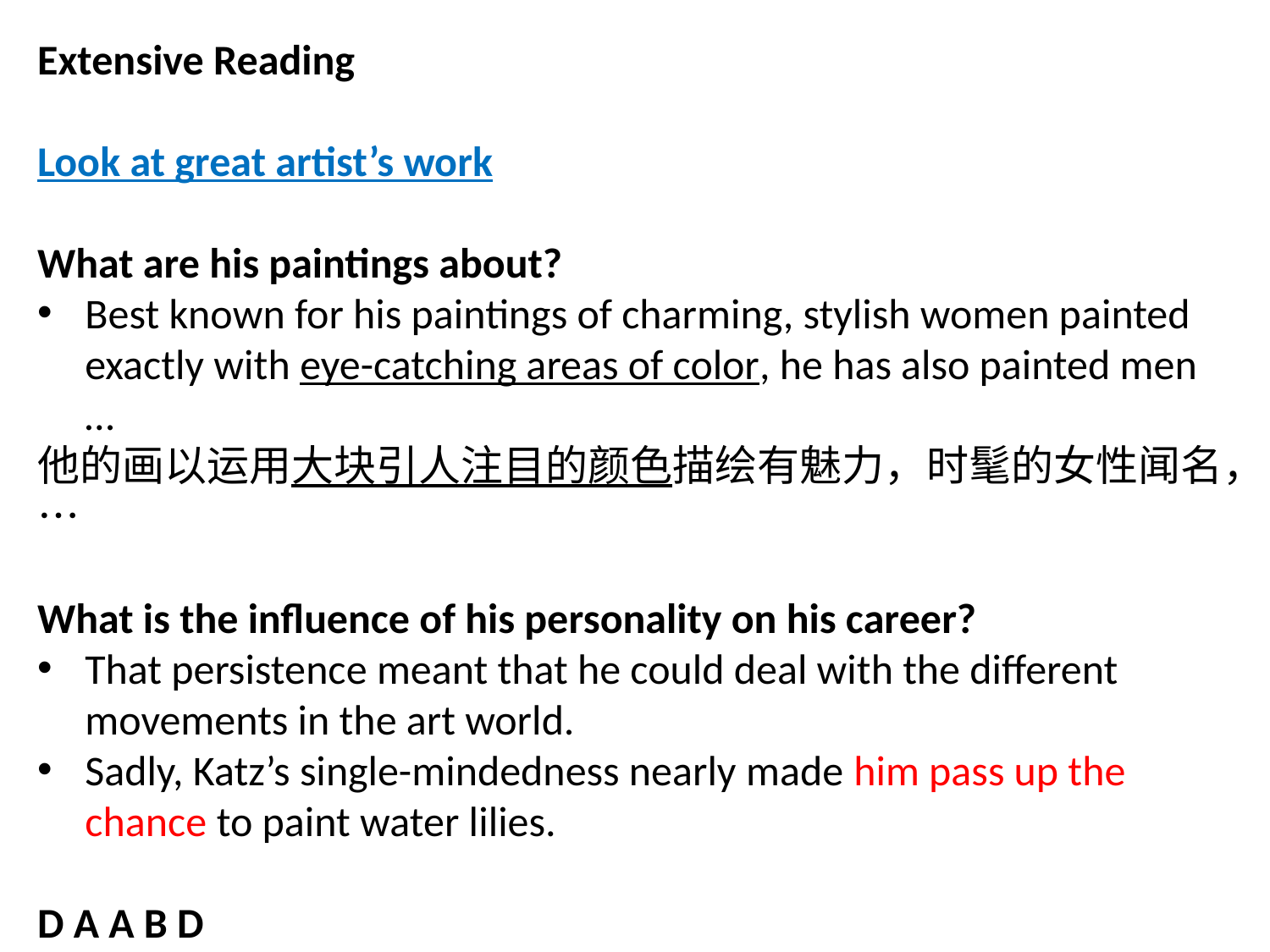

Extensive Reading

Look at great artist’s work

What are his paintings about?
Best known for his paintings of charming, stylish women painted exactly with eye-catching areas of color, he has also painted men …
他的画以运用大块引人注目的颜色描绘有魅力，时髦的女性闻名，…

What is the influence of his personality on his career?
That persistence meant that he could deal with the different movements in the art world.
Sadly, Katz’s single-mindedness nearly made him pass up the chance to paint water lilies.

D A A B D